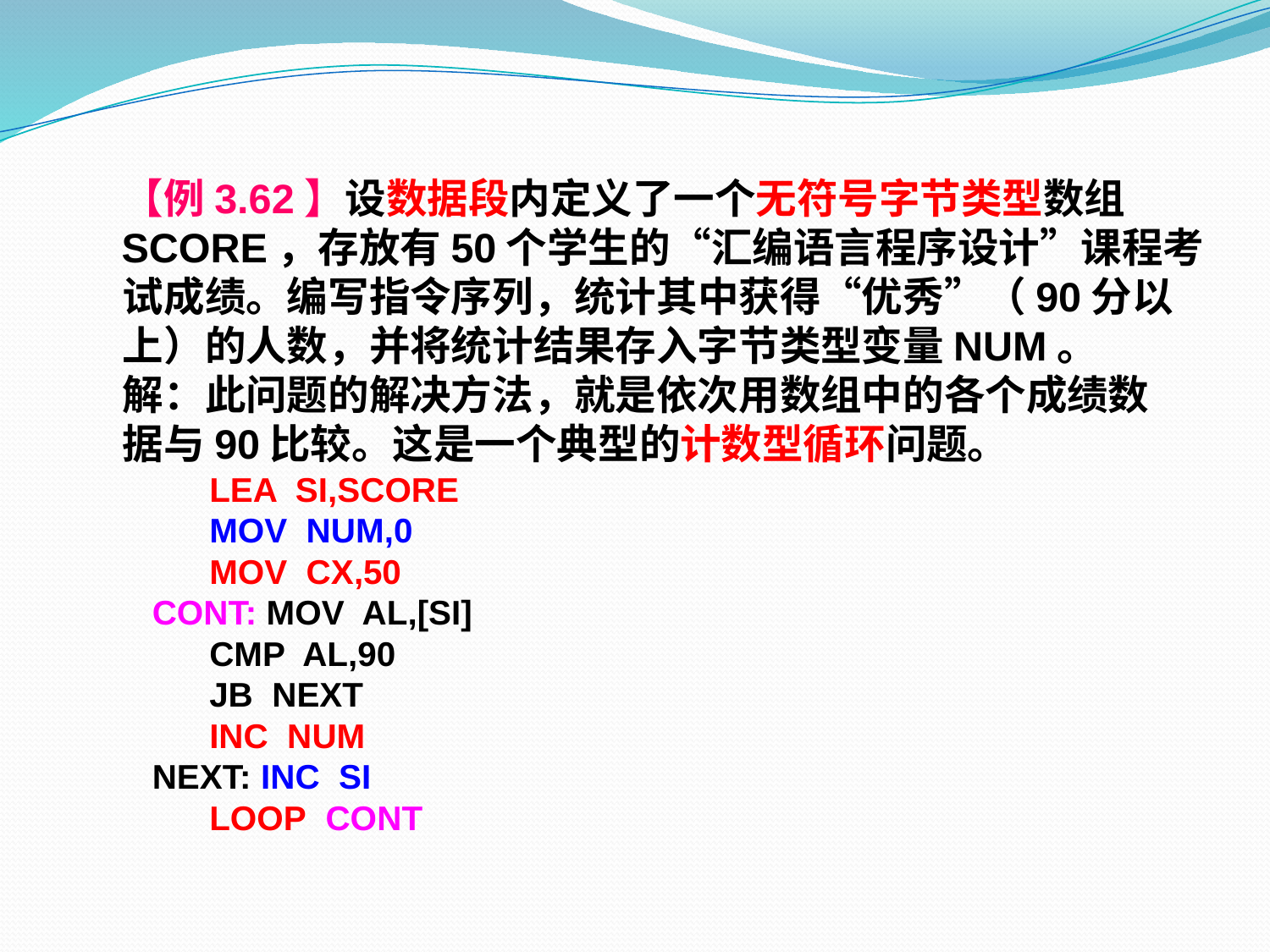

【例3.62】设数据段内定义了一个无符号字节类型数组
    SCORE，存放有50个学生的“汇编语言程序设计”课程考
    试成绩。编写指令序列，统计其中获得“优秀”（90分以
    上）的人数，并将统计结果存入字节类型变量NUM。
    解：此问题的解决方法，就是依次用数组中的各个成绩数
    据与90比较。这是一个典型的计数型循环问题。
              LEA  SI,SCORE
              MOV  NUM,0
              MOV  CX,50
        CONT: MOV  AL,[SI]
              CMP  AL,90
              JB  NEXT
              INC  NUM
        NEXT: INC  SI
              LOOP  CONT